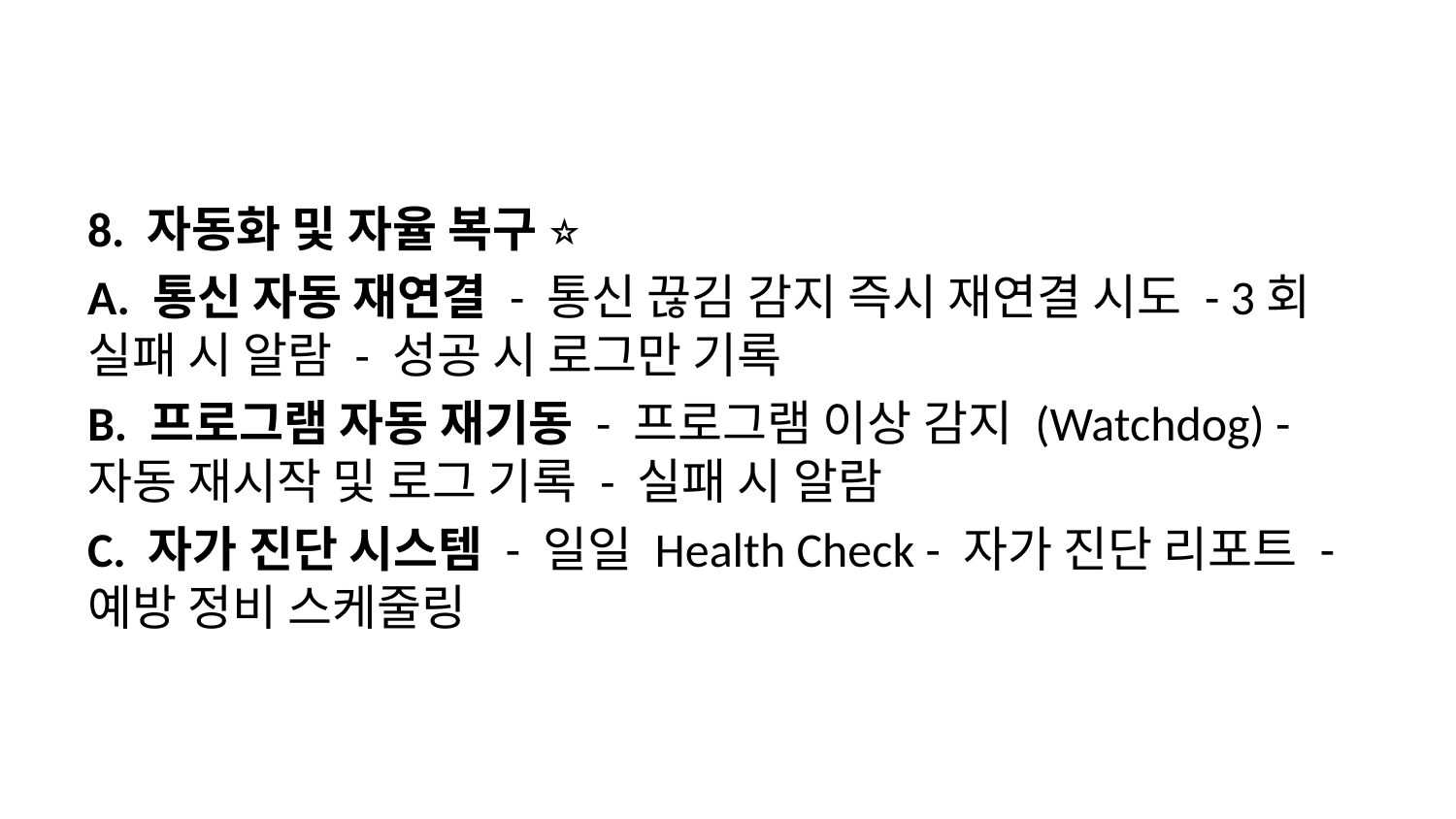

8. 자동화 및 자율 복구 ⭐
A. 통신 자동 재연결 - 통신 끊김 감지 즉시 재연결 시도 - 3회 실패 시 알람 - 성공 시 로그만 기록
B. 프로그램 자동 재기동 - 프로그램 이상 감지 (Watchdog) - 자동 재시작 및 로그 기록 - 실패 시 알람
C. 자가 진단 시스템 - 일일 Health Check - 자가 진단 리포트 - 예방 정비 스케줄링